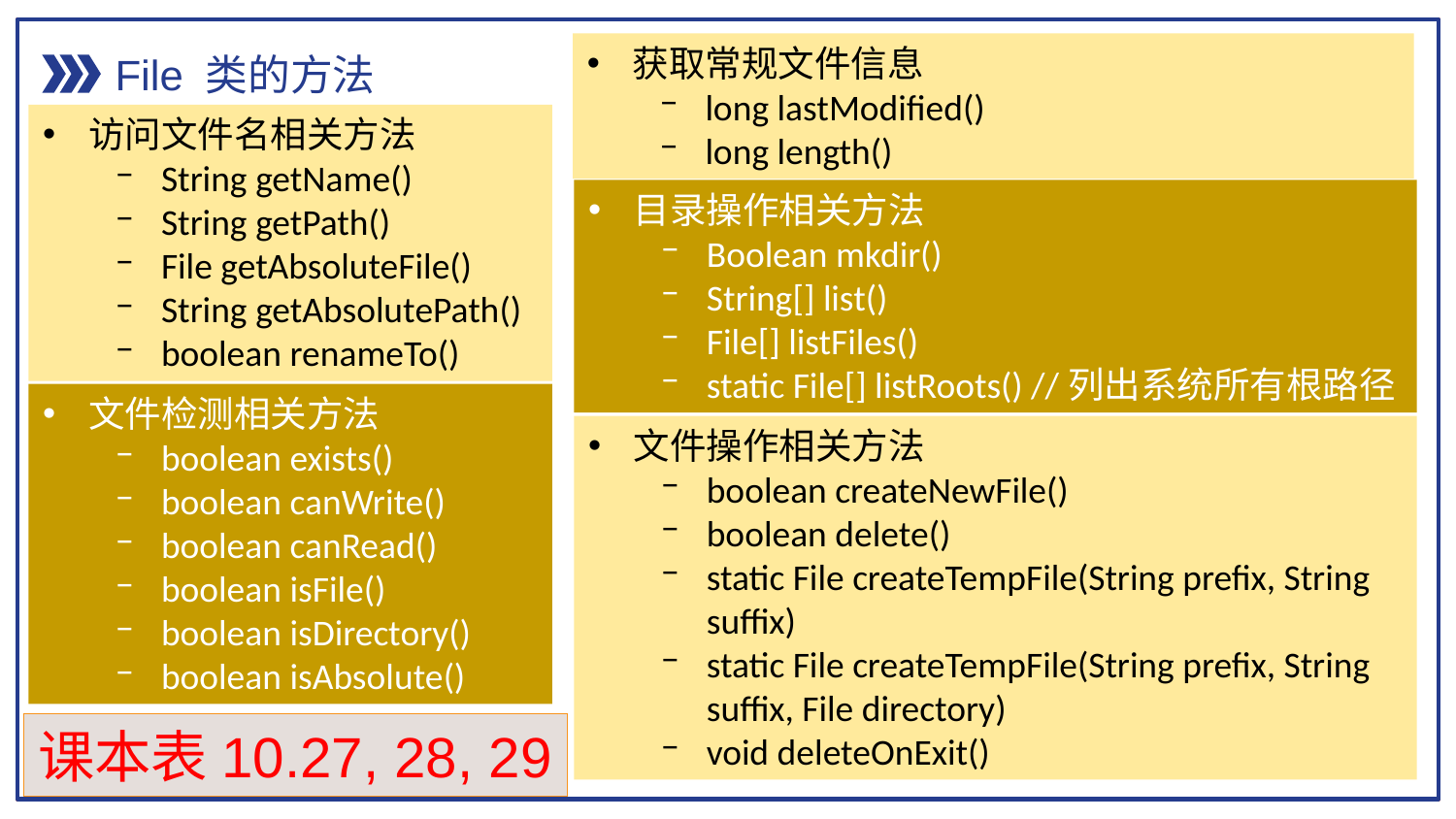

获取常规文件信息
long lastModified()
long length()
File 类的方法

访问文件名相关方法
String getName()
String getPath()
File getAbsoluteFile()
String getAbsolutePath()
boolean renameTo()
目录操作相关方法
Boolean mkdir()
String[] list()
File[] listFiles()
static File[] listRoots() //列出系统所有根路径
文件检测相关方法
boolean exists()
boolean canWrite()
boolean canRead()
boolean isFile()
boolean isDirectory()
boolean isAbsolute()
文件操作相关方法
boolean createNewFile()
boolean delete()
static File createTempFile(String prefix, String suffix)
static File createTempFile(String prefix, String suffix, File directory)
void deleteOnExit()
课本表10.27, 28, 29